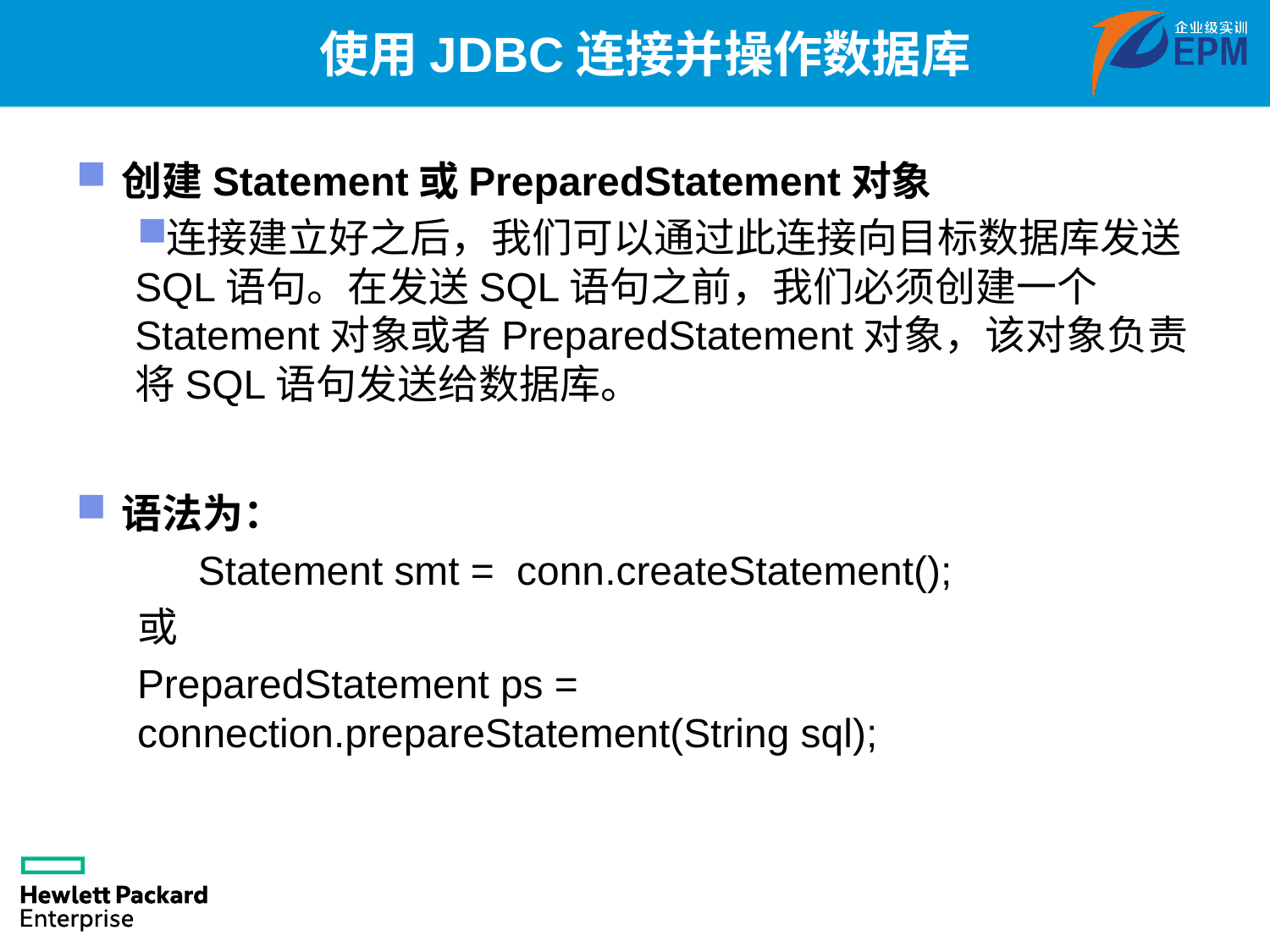

# 使用JDBC连接并操作数据库
创建Statement或PreparedStatement对象
连接建立好之后，我们可以通过此连接向目标数据库发送SQL语句。在发送SQL语句之前，我们必须创建一个Statement对象或者PreparedStatement对象，该对象负责将SQL语句发送给数据库。

语法为：
Statement smt =  conn.createStatement();
或
PreparedStatement ps = connection.prepareStatement(String sql);